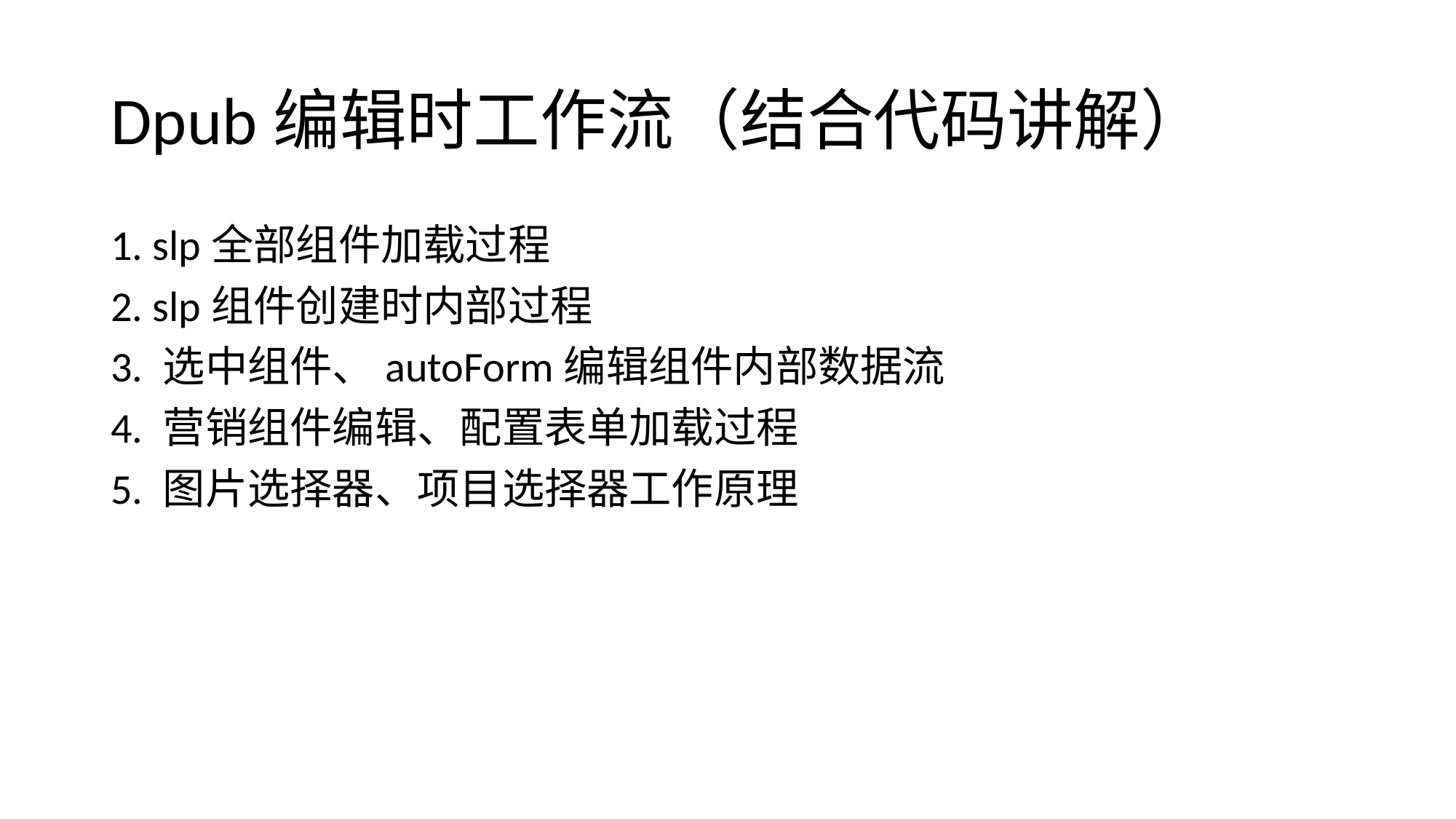

# Dpub编辑时工作流（结合代码讲解）
1. slp全部组件加载过程
2. slp组件创建时内部过程
3. 选中组件、autoForm编辑组件内部数据流
4. 营销组件编辑、配置表单加载过程
5. 图片选择器、项目选择器工作原理